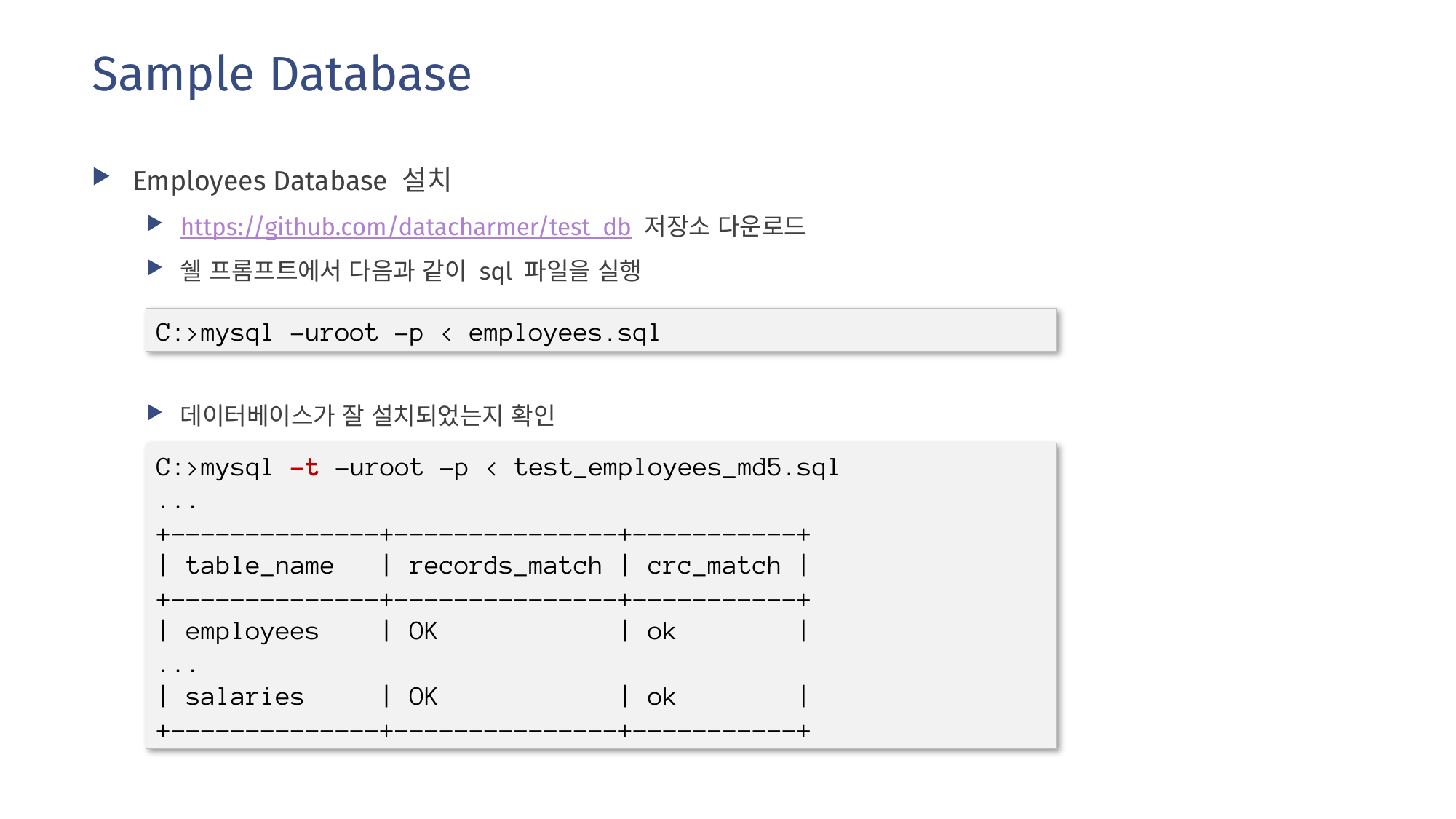

# Sample Database
Employees Database 설치
https://github.com/datacharmer/test_db 저장소 다운로드
쉘 프롬프트에서 다음과 같이 sql 파일을 실행

데이터베이스가 잘 설치되었는지 확인

C:>mysql -uroot -p < employees.sql
C:>mysql -t -uroot -p < test_employees_md5.sql
...
+--------------+---------------+-----------+
| table_name   | records_match | crc_match |
+--------------+---------------+-----------+
| employees    | OK            | ok        |
...
| salaries     | OK            | ok        |
+--------------+---------------+-----------+